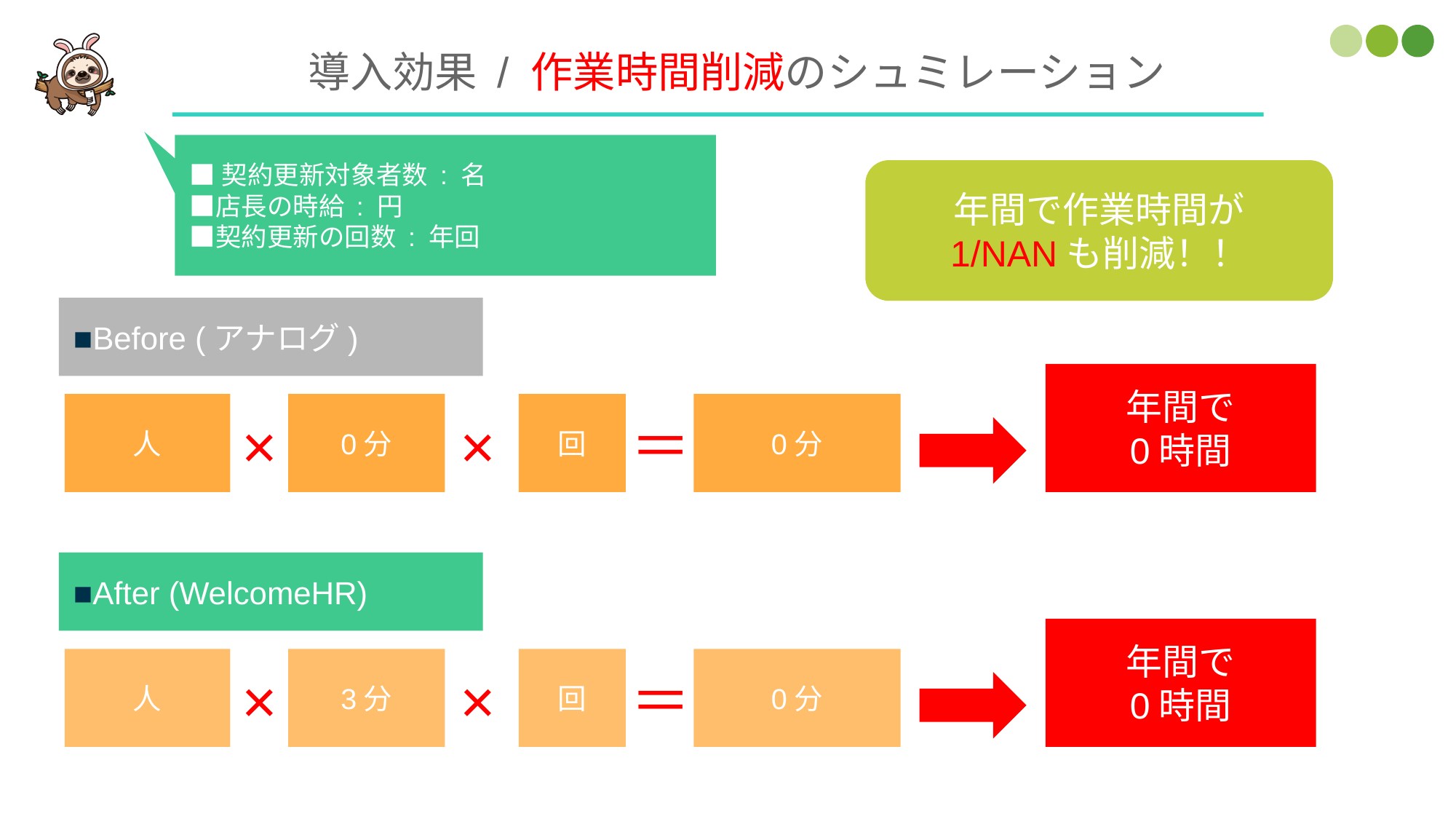

導入効果 / 作業時間削減のシュミレーション

■契約更新対象者数 : 名
■店長の時給 : 円
■契約更新の回数 : 年回

年間で作業時間が
1/NANも削減！！

■Before (アナログ)
年間で
0時間

×
×
＝

人

0分

回

0分

■After (WelcomeHR)
年間で
0時間

×
×
＝

人

3分

回

0分